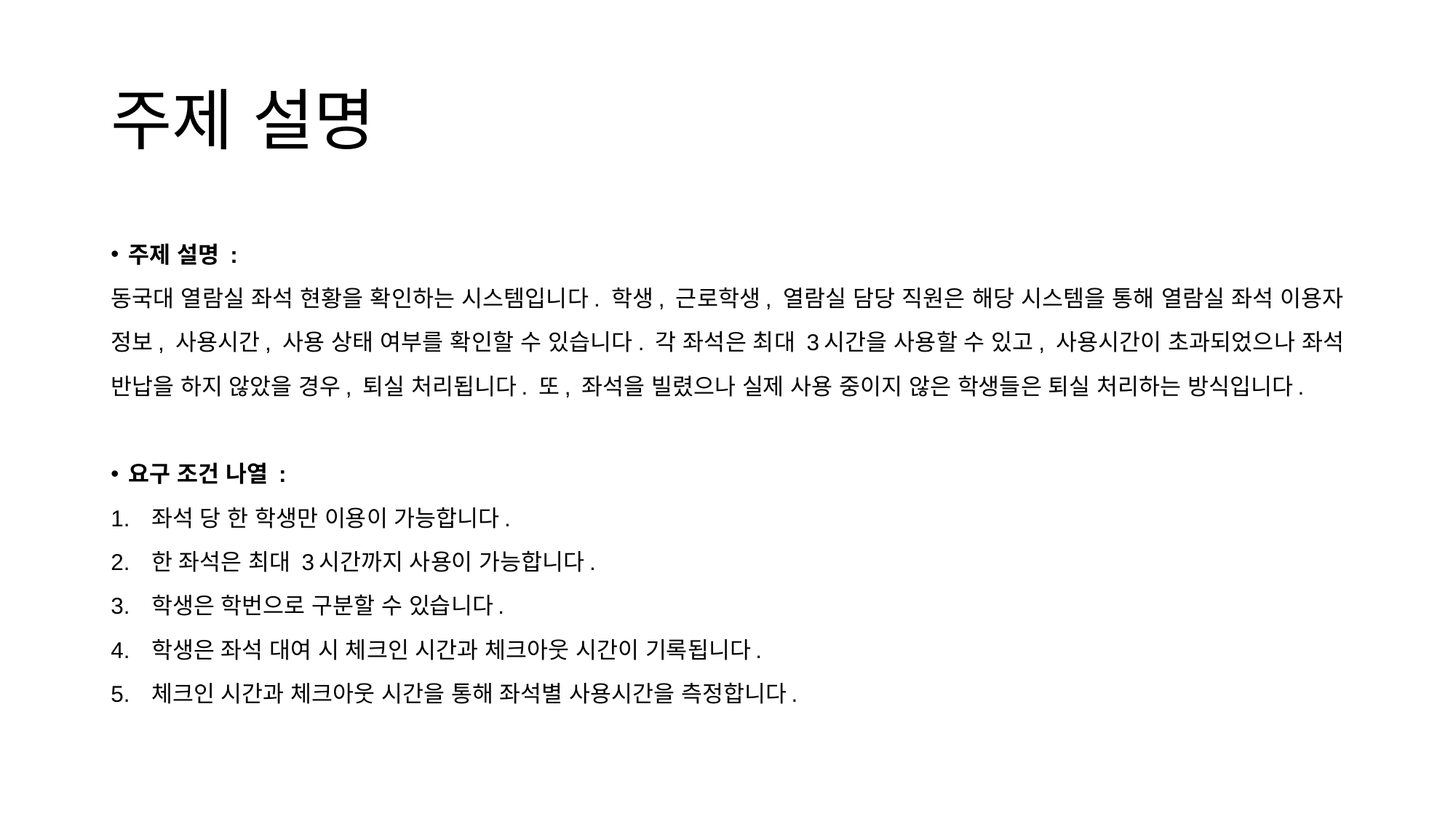

# 주제 설명
 주제 설명 :
동국대 열람실 좌석 현황을 확인하는 시스템입니다. 학생, 근로학생, 열람실 담당 직원은 해당 시스템을 통해 열람실 좌석 이용자 정보, 사용시간, 사용 상태 여부를 확인할 수 있습니다. 각 좌석은 최대 3시간을 사용할 수 있고, 사용시간이 초과되었으나 좌석 반납을 하지 않았을 경우, 퇴실 처리됩니다. 또, 좌석을 빌렸으나 실제 사용 중이지 않은 학생들은 퇴실 처리하는 방식입니다.

 요구 조건 나열 :
좌석 당 한 학생만 이용이 가능합니다.
한 좌석은 최대 3시간까지 사용이 가능합니다.
학생은 학번으로 구분할 수 있습니다.
학생은 좌석 대여 시 체크인 시간과 체크아웃 시간이 기록됩니다.
체크인 시간과 체크아웃 시간을 통해 좌석별 사용시간을 측정합니다.